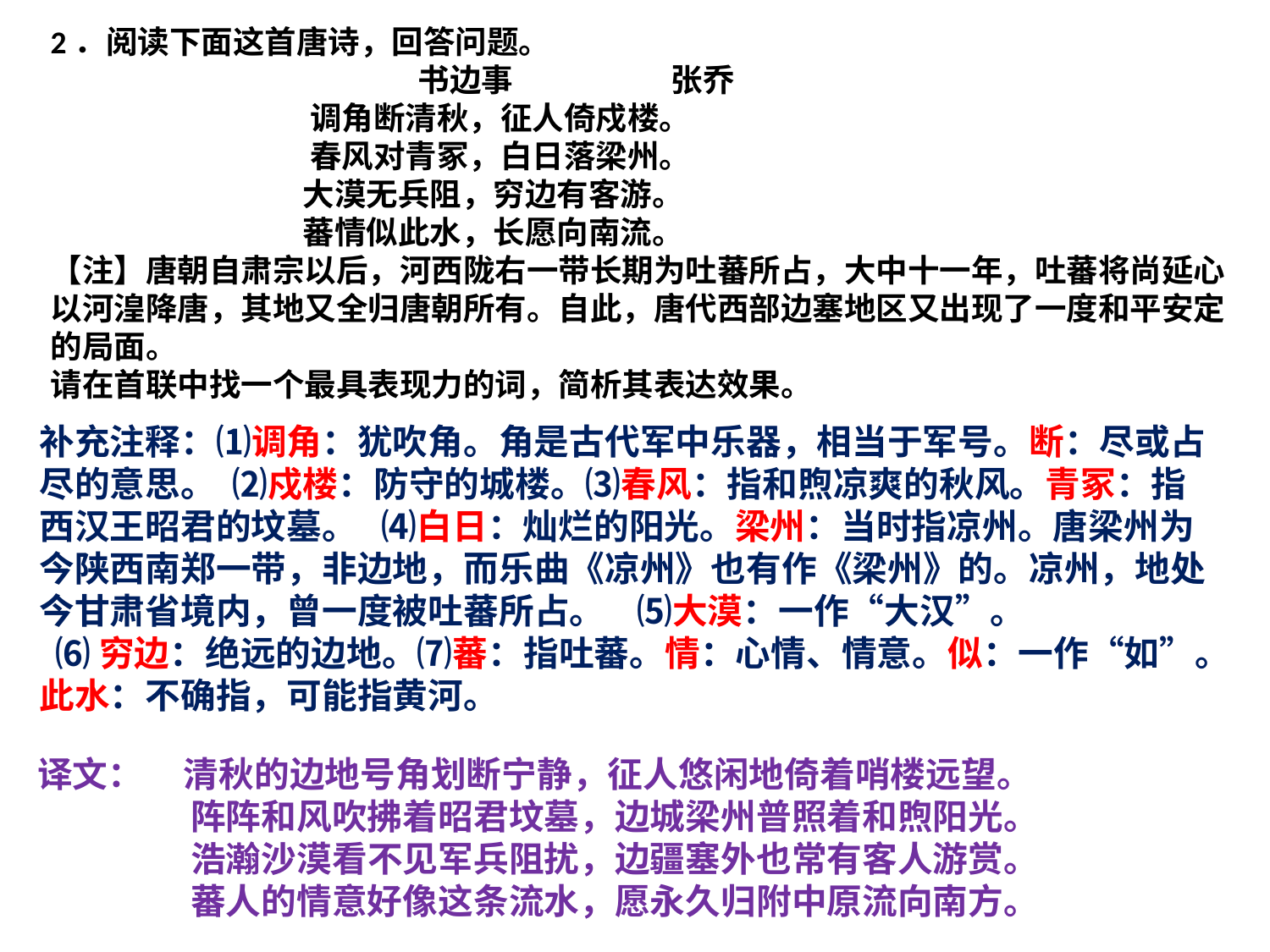

2．阅读下面这首唐诗，回答问题。
                                                  书边事                      张乔
                                   调角断清秋，征人倚戍楼。
                                   春风对青冢，白日落梁州。
                                  大漠无兵阻，穷边有客游。
                                  蕃情似此水，长愿向南流。
【注】唐朝自肃宗以后，河西陇右一带长期为吐蕃所占，大中十一年，吐蕃将尚延心以河湟降唐，其地又全归唐朝所有。自此，唐代西部边塞地区又出现了一度和平安定的局面。
请在首联中找一个最具表现力的词，简析其表达效果。
补充注释：⑴调角：犹吹角。角是古代军中乐器，相当于军号。断：尽或占尽的意思。  ⑵戍楼：防守的城楼。⑶春风：指和煦凉爽的秋风。青冢：指西汉王昭君的坟墓。   ⑷白日：灿烂的阳光。梁州：当时指凉州。唐梁州为今陕西南郑一带，非边地，而乐曲《凉州》也有作《梁州》的。凉州，地处今甘肃省境内，曾一度被吐蕃所占。    ⑸大漠：一作“大汉”。
  ⑹穷边：绝远的边地。⑺蕃：指吐蕃。情：心情、情意。似：一作“如”。此水：不确指，可能指黄河。
译文：     清秋的边地号角划断宁静，征人悠闲地倚着哨楼远望。
                  阵阵和风吹拂着昭君坟墓，边城梁州普照着和煦阳光。
                  浩瀚沙漠看不见军兵阻扰，边疆塞外也常有客人游赏。
                  蕃人的情意好像这条流水，愿永久归附中原流向南方。